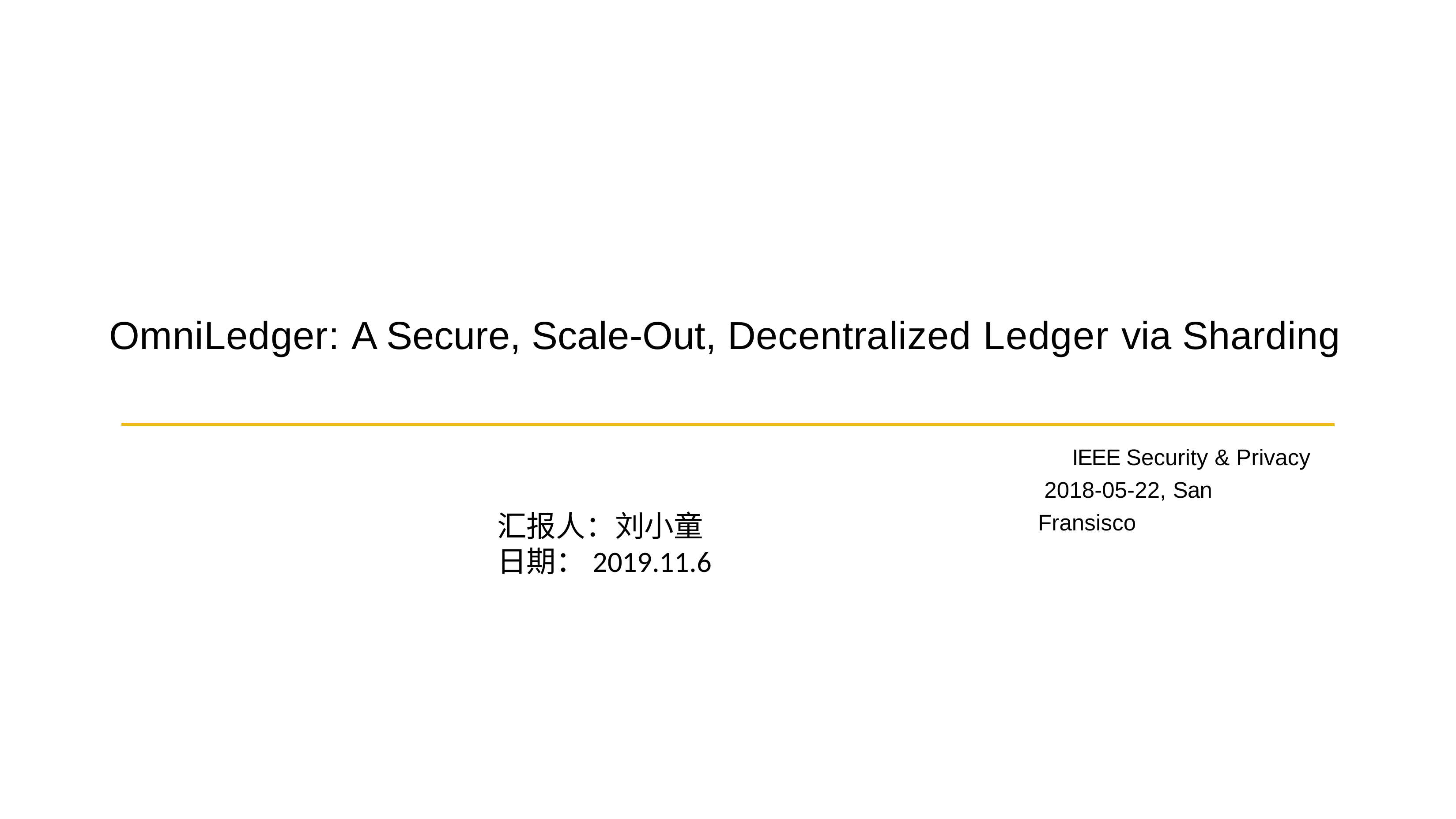

# OmniLedger: A Secure, Scale-Out, Decentralized Ledger via Sharding

IEEE Security & Privacy  2018-05-22, San Fransisco
汇报人：刘小童
日期：2019.11.6